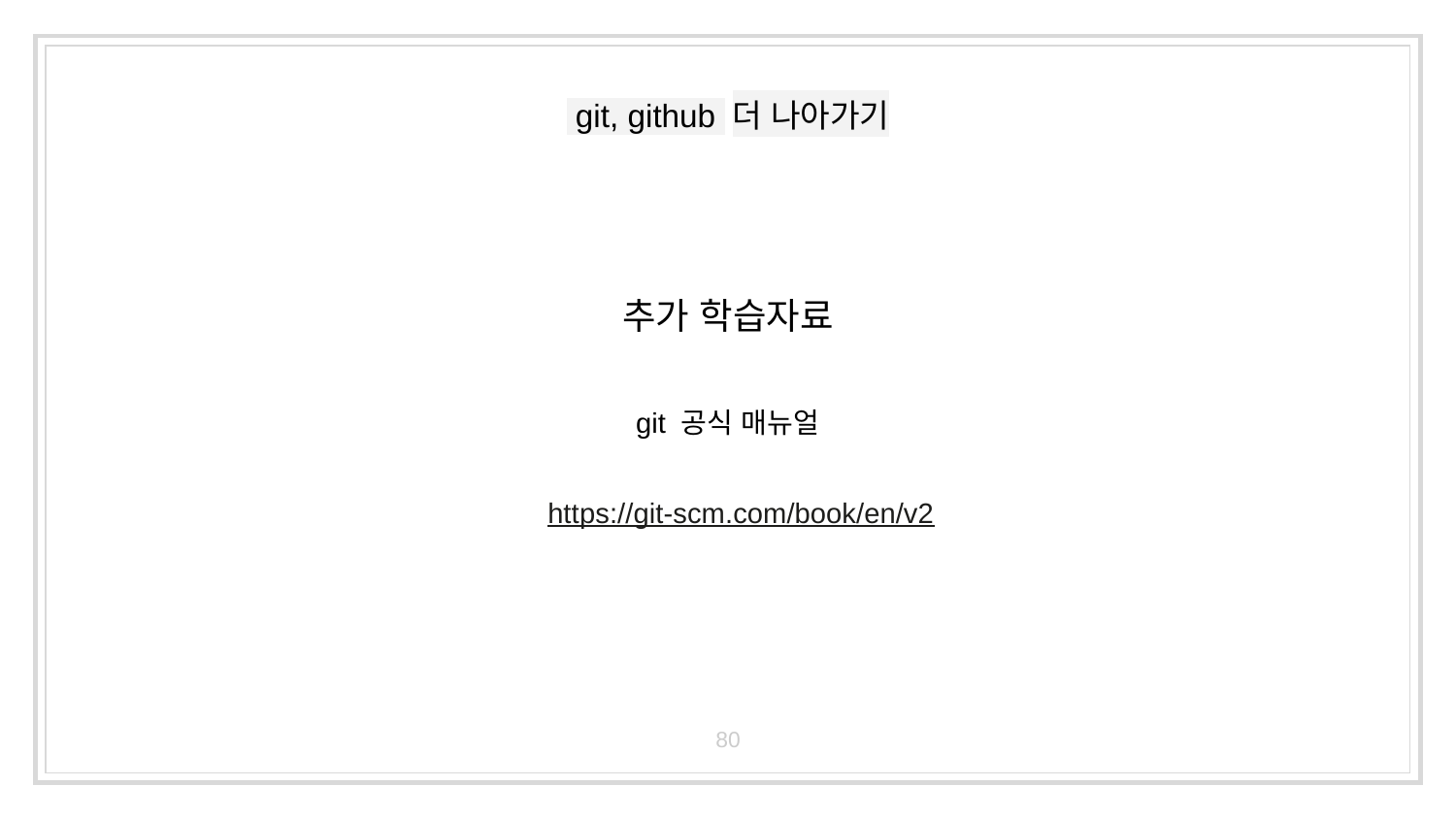

# git, github 더 나아가기
추가 학습자료

git 공식 매뉴얼

https://git-scm.com/book/en/v2
80